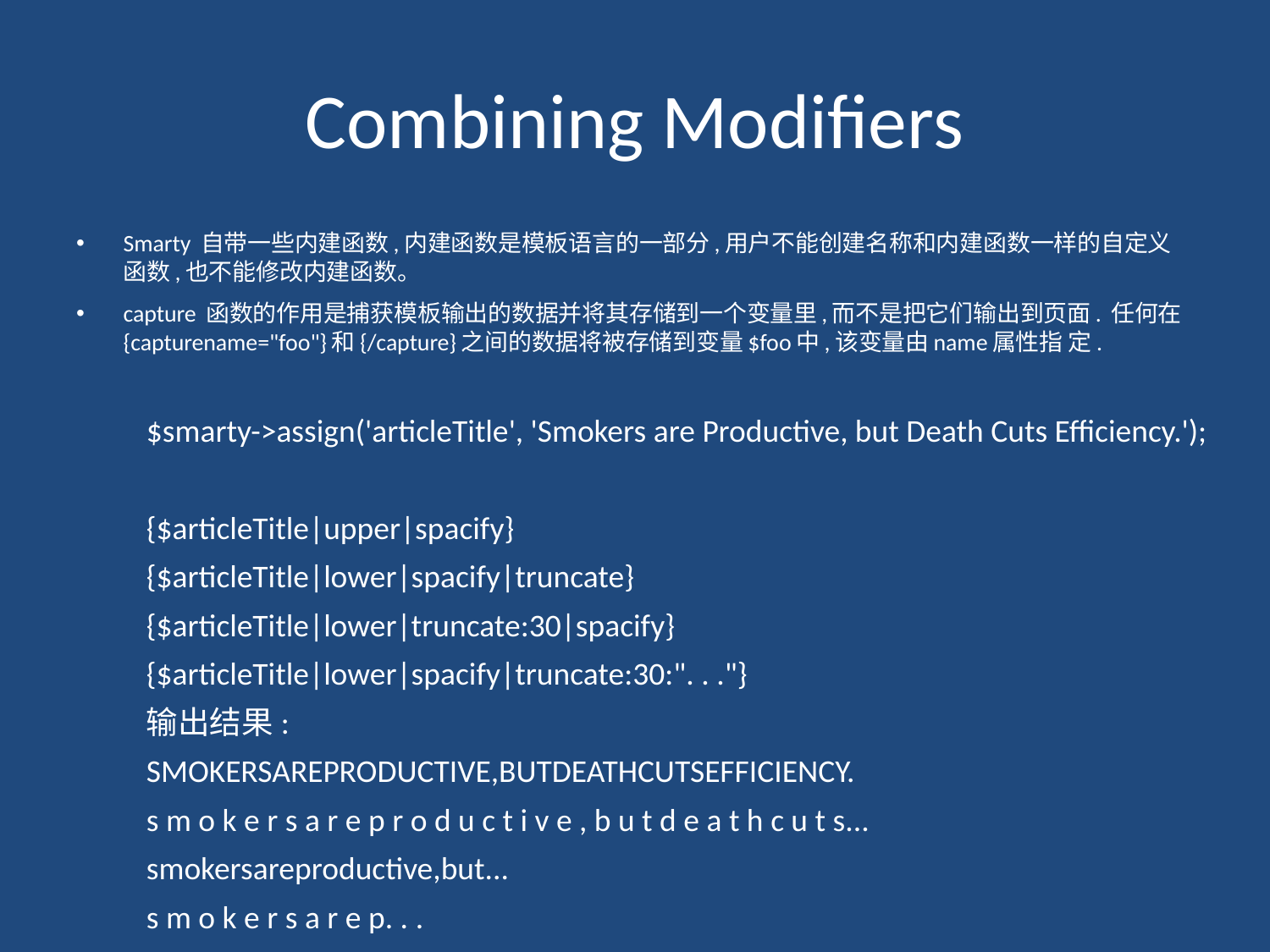

# Combining Modifiers
Smarty 自带一些内建函数,内建函数是模板语言的一部分,用户不能创建名称和内建函数一样的自定义 函数,也不能修改内建函数。
capture 函数的作用是捕获模板输出的数据并将其存储到一个变量里,而不是把它们输出到页面. 任何在 {capturename="foo"}和{/capture}之间的数据将被存储到变量$foo中,该变量由name属性指 定.

$smarty->assign('articleTitle', 'Smokers are Productive, but Death Cuts Efficiency.');

{$articleTitle|upper|spacify}
{$articleTitle|lower|spacify|truncate}
{$articleTitle|lower|truncate:30|spacify}
{$articleTitle|lower|spacify|truncate:30:". . ."}
输出结果:
SMOKERSAREPRODUCTIVE,BUTDEATHCUTSEFFICIENCY.
s m o k e r s a r e p r o d u c t i v e , b u t d e a t h c u t s...
smokersareproductive,but...
s m o k e r s a r e p. . .